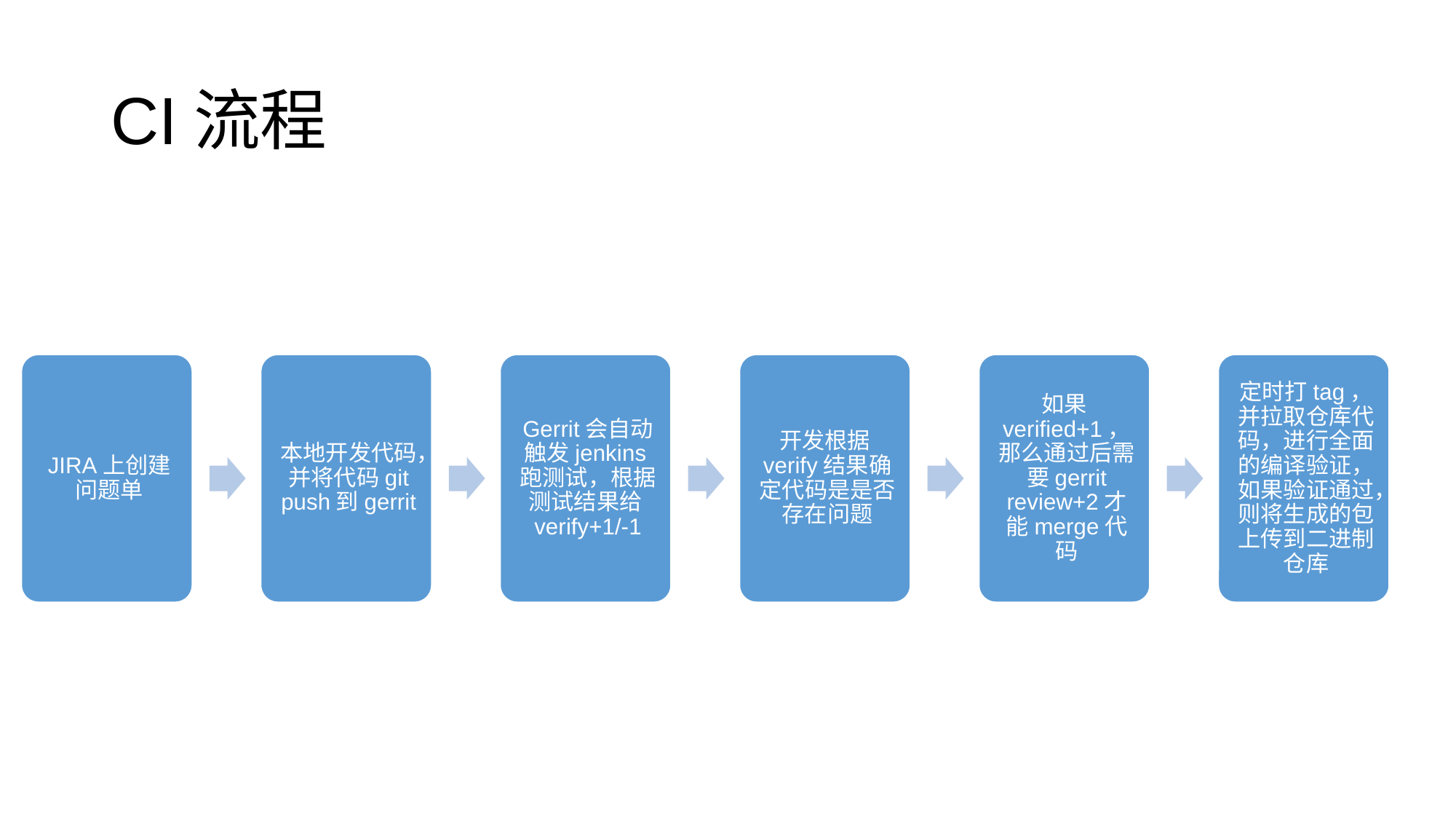

# CI流程
JIRA上创建问题单

本地开发代码，并将代码git push到gerrit

Gerrit会自动触发jenkins跑测试，根据测试结果给verify+1/-1

开发根据verify结果确定代码是是否存在问题

如果verified+1，那么通过后需要gerrit review+2才能merge代码

定时打tag，并拉取仓库代码，进行全面的编译验证，如果验证通过，则将生成的包上传到二进制仓库